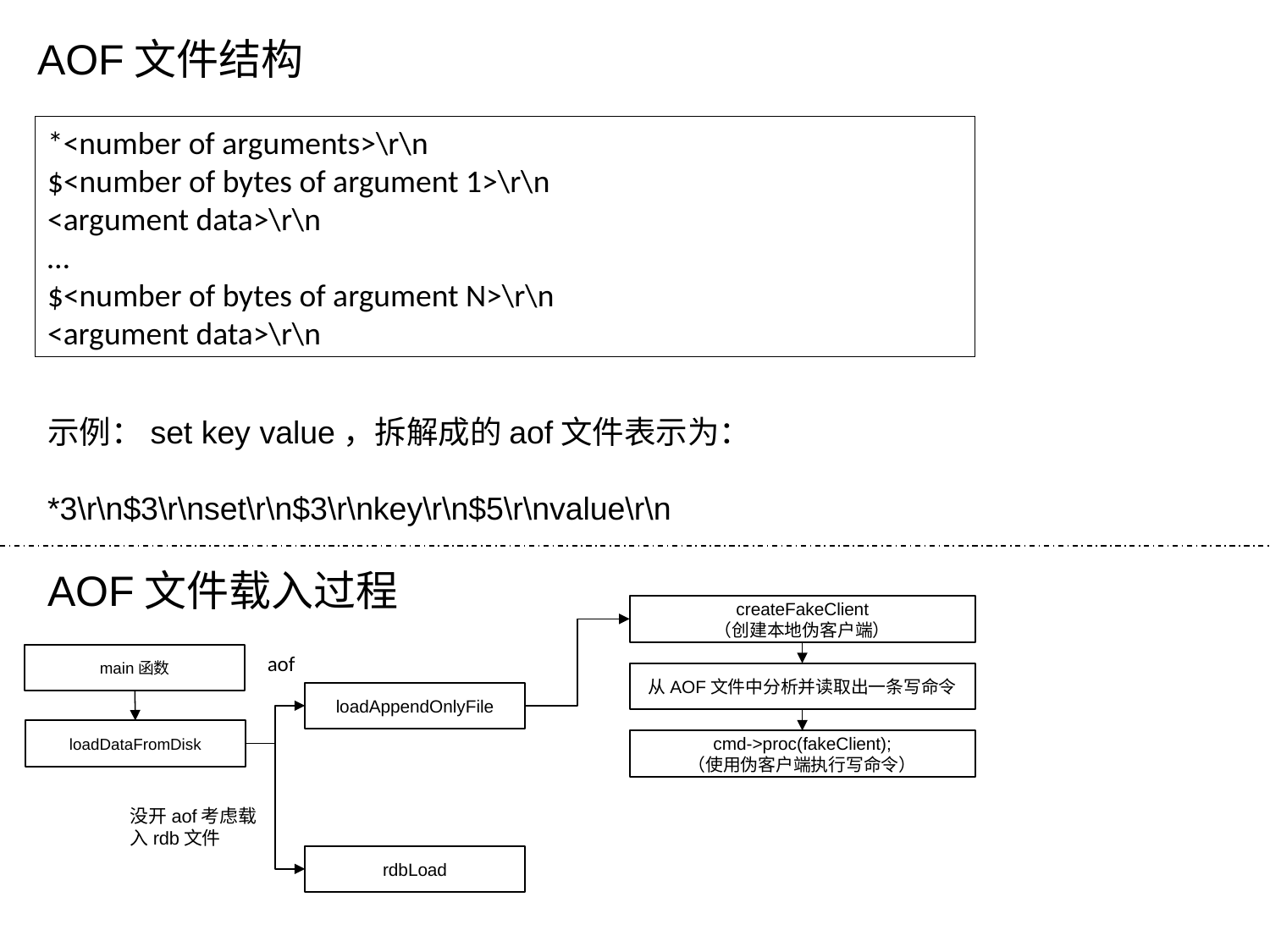

AOF文件结构
*<number of arguments>\r\n
$<number of bytes of argument 1>\r\n
<argument data>\r\n
…
$<number of bytes of argument N>\r\n
<argument data>\r\n
示例：set key value，拆解成的aof文件表示为：

*3\r\n$3\r\nset\r\n$3\r\nkey\r\n$5\r\nvalue\r\n
AOF文件载入过程
createFakeClient
（创建本地伪客户端）
aof
main函数
从AOF文件中分析并读取出一条写命令
loadAppendOnlyFile
loadDataFromDisk
cmd->proc(fakeClient);
（使用伪客户端执行写命令）
没开aof考虑载入rdb文件
rdbLoad